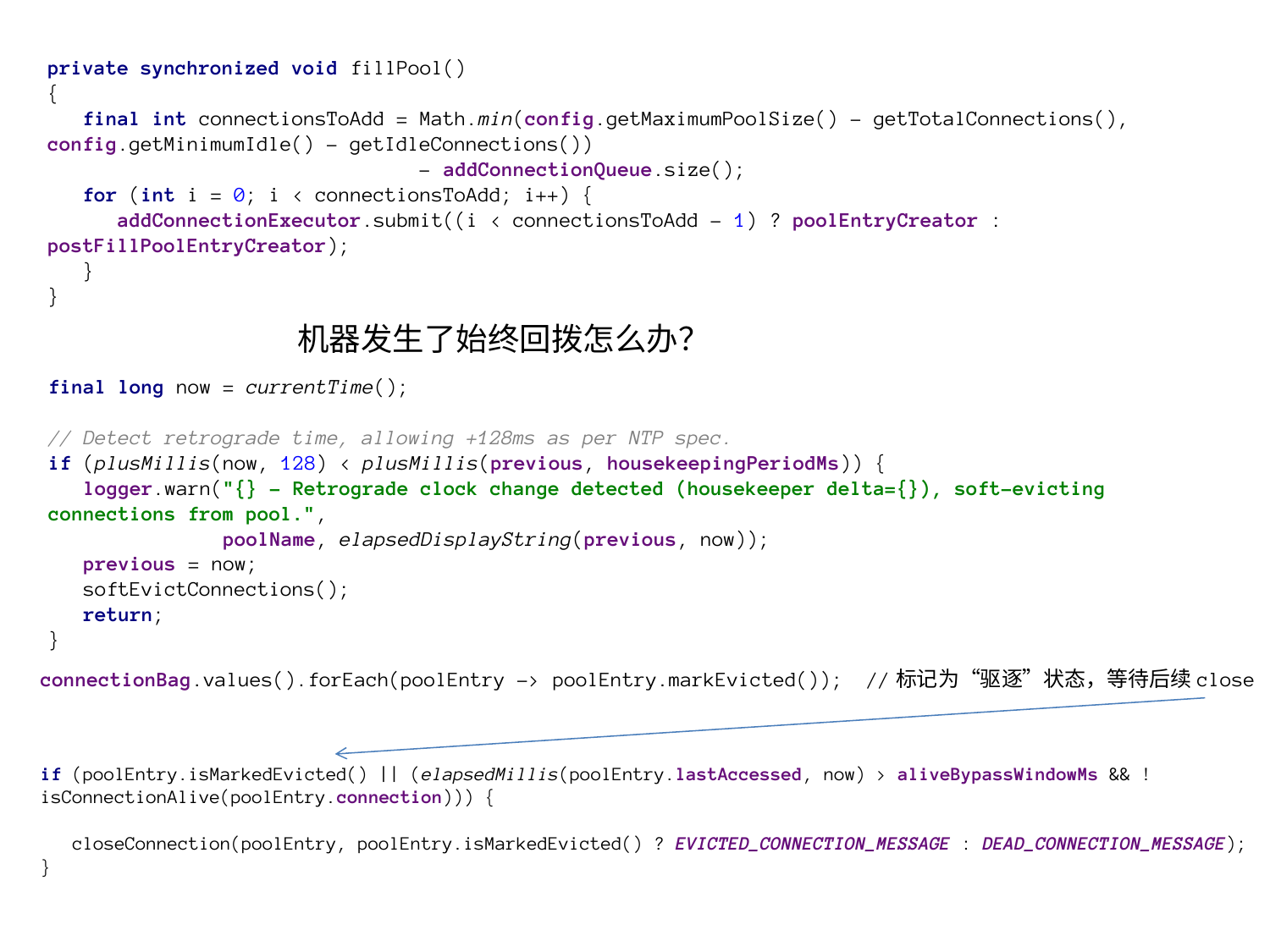

private synchronized void fillPool()
{
   final int connectionsToAdd = Math.min(config.getMaximumPoolSize() - getTotalConnections(), config.getMinimumIdle() - getIdleConnections())
                                - addConnectionQueue.size();
   for (int i = 0; i < connectionsToAdd; i++) {
      addConnectionExecutor.submit((i < connectionsToAdd - 1) ? poolEntryCreator : postFillPoolEntryCreator);
   }
}
机器发生了始终回拨怎么办？
final long now = currentTime();
// Detect retrograde time, allowing +128ms as per NTP spec.
if (plusMillis(now, 128) < plusMillis(previous, housekeepingPeriodMs)) {
   logger.warn("{} - Retrograde clock change detected (housekeeper delta={}), soft-evicting connections from pool.",
               poolName, elapsedDisplayString(previous, now));
   previous = now;
   softEvictConnections();
   return;
}
connectionBag.values().forEach(poolEntry -> poolEntry.markEvicted());  //标记为“驱逐”状态，等待后续close
if (poolEntry.isMarkedEvicted() || (elapsedMillis(poolEntry.lastAccessed, now) > aliveBypassWindowMs && !isConnectionAlive(poolEntry.connection))) {
   closeConnection(poolEntry, poolEntry.isMarkedEvicted() ? EVICTED_CONNECTION_MESSAGE : DEAD_CONNECTION_MESSAGE);
}